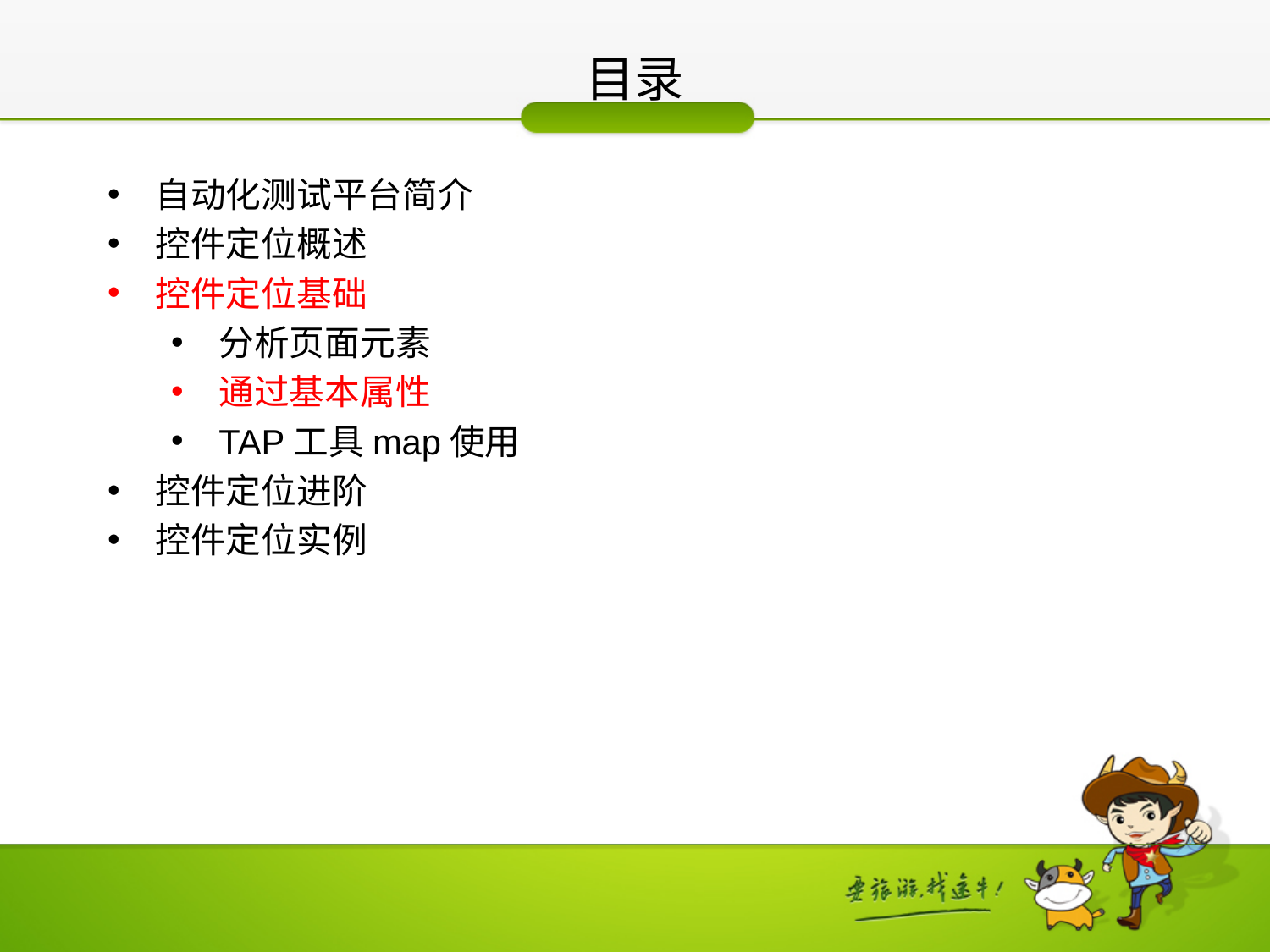

# 目录
自动化测试平台简介
控件定位概述
控件定位基础
分析页面元素
通过基本属性
TAP工具map使用
控件定位进阶
控件定位实例